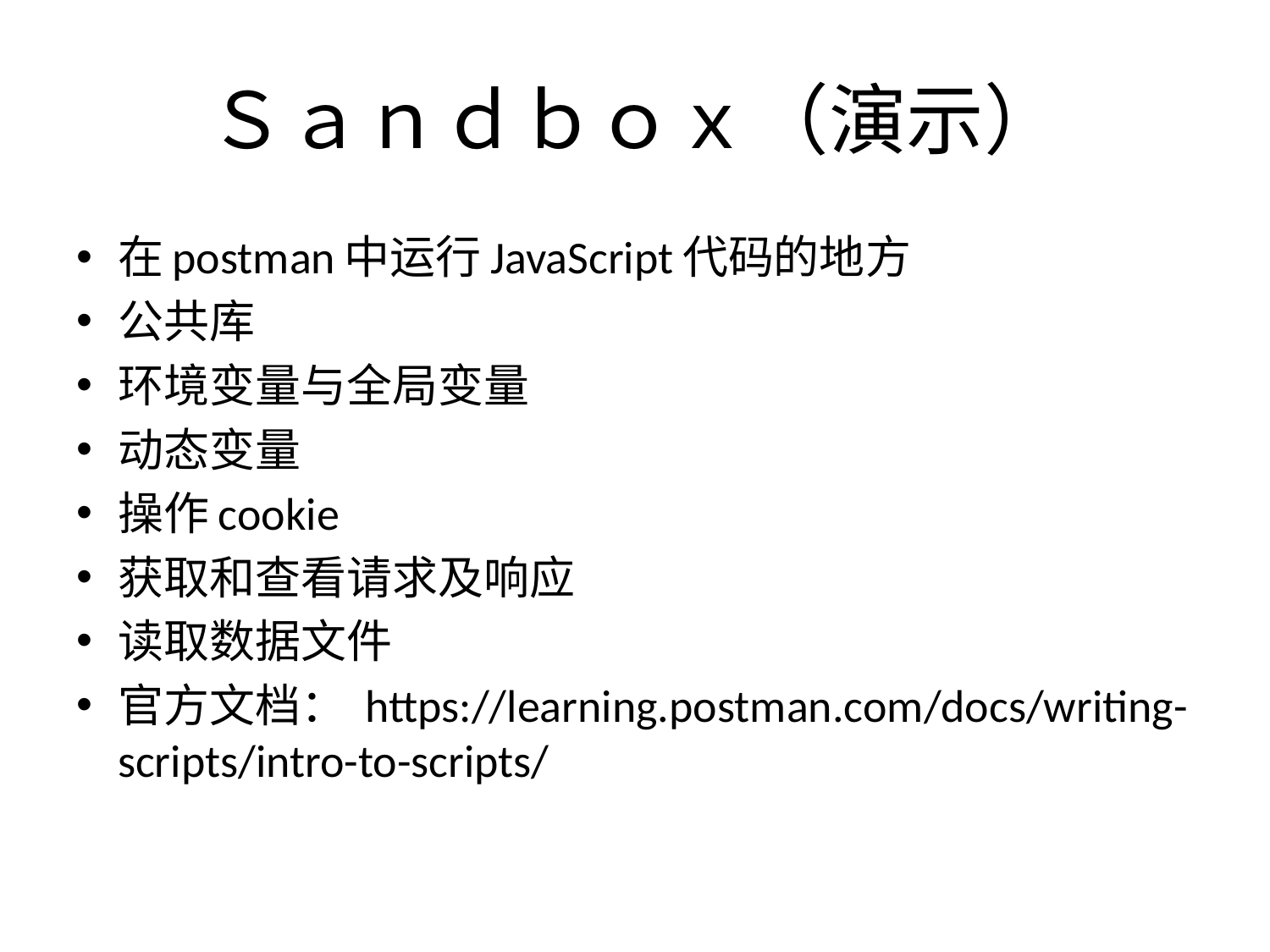

# Ｓａｎｄｂｏｘ（演示）
在postman中运行JavaScript代码的地方
公共库
环境变量与全局变量
动态变量
操作cookie
获取和查看请求及响应
读取数据文件
官方文档： https://learning.postman.com/docs/writing-scripts/intro-to-scripts/